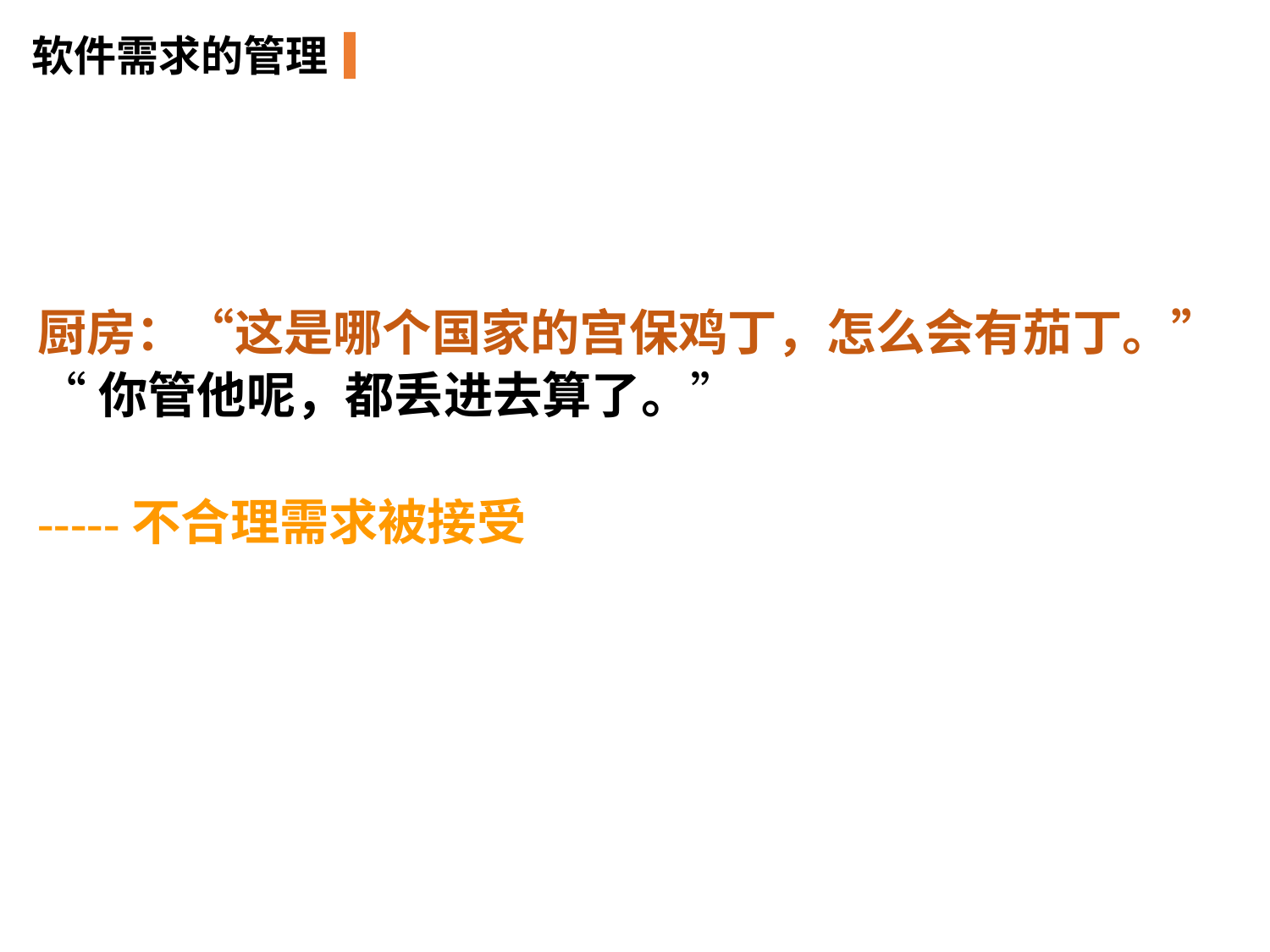

软件需求的管理

厨房：“这是哪个国家的宫保鸡丁，怎么会有茄丁。”
“你管他呢，都丢进去算了。”

-----不合理需求被接受